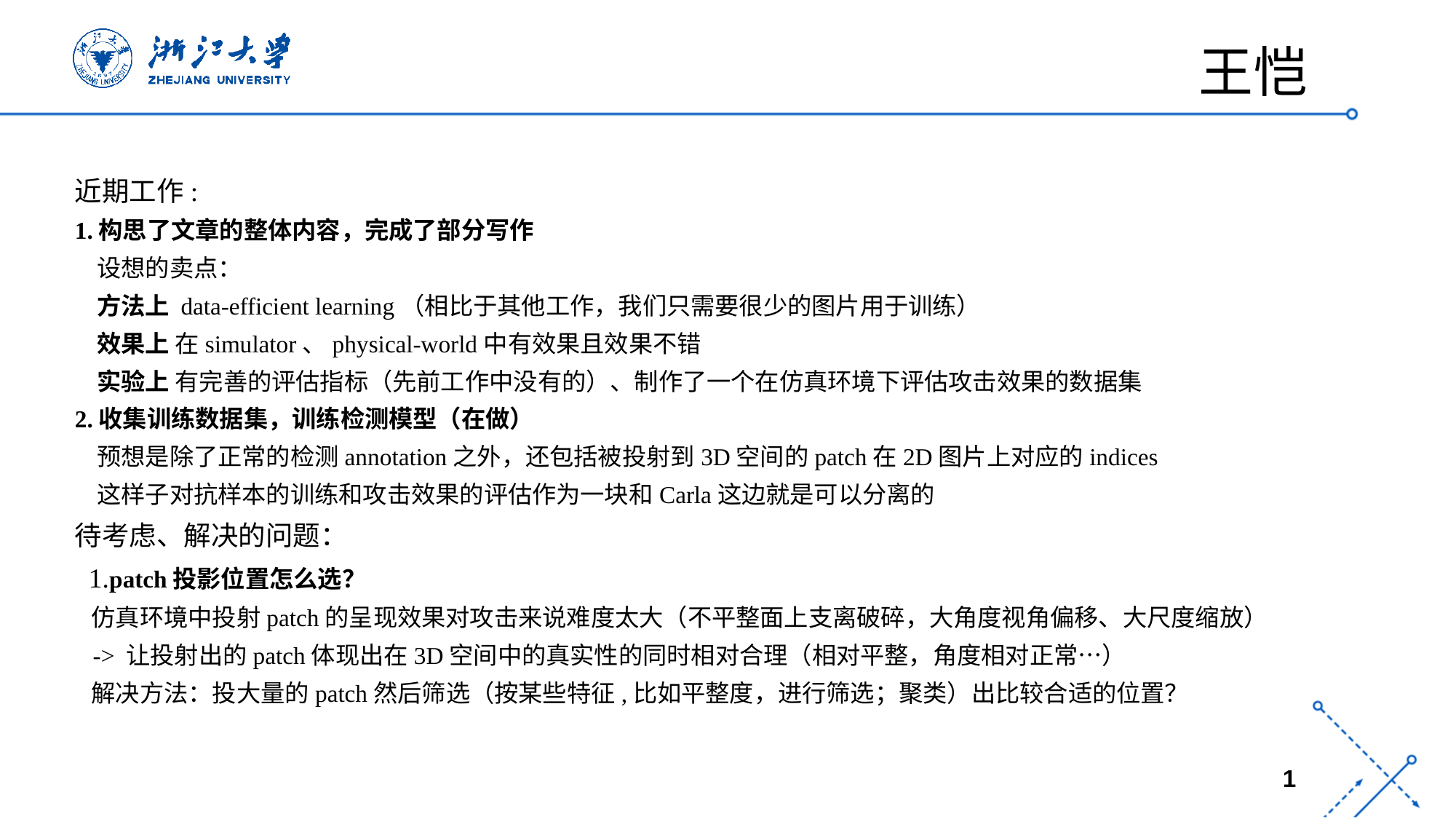

王恺
近期工作:
1.构思了文章的整体内容，完成了部分写作
   设想的卖点：
   方法上 data-efficient learning（相比于其他工作，我们只需要很少的图片用于训练）
   效果上 在simulator、physical-world中有效果且效果不错
   实验上 有完善的评估指标（先前工作中没有的）、制作了一个在仿真环境下评估攻击效果的数据集
2.收集训练数据集，训练检测模型（在做）
   预想是除了正常的检测annotation之外，还包括被投射到3D空间的patch在2D图片上对应的indices
   这样子对抗样本的训练和攻击效果的评估作为一块和Carla这边就是可以分离的
待考虑、解决的问题：
  1.patch投影位置怎么选？
  仿真环境中投射patch的呈现效果对攻击来说难度太大（不平整面上支离破碎，大角度视角偏移、大尺度缩放）
   -> 让投射出的patch体现出在3D空间中的真实性的同时相对合理（相对平整，角度相对正常…）
  解决方法：投大量的patch然后筛选（按某些特征,比如平整度，进行筛选；聚类）出比较合适的位置？